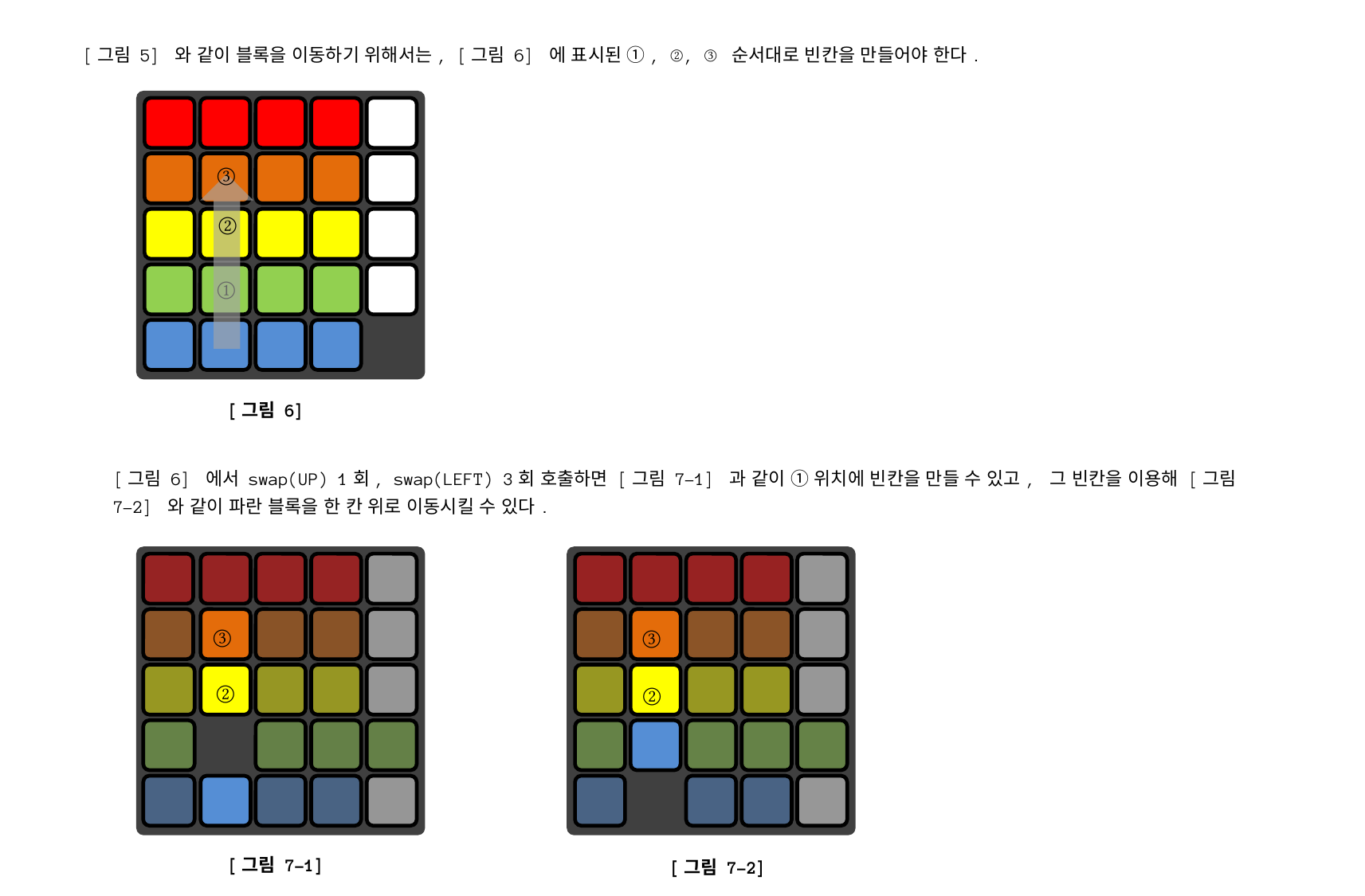

[그림 5] 와 같이 블록을 이동하기 위해서는, [그림 6] 에 표시된 ①, ②, ③ 순서대로 빈칸을 만들어야 한다.

①
③

②
[그림 6]
[그림 6] 에서 swap(UP) 1회, swap(LEFT) 3회 호출하면 [그림 7-1] 과 같이 ① 위치에 빈칸을 만들 수 있고, 그 빈칸을 이용해 [그림 7-2] 와 같이 파란 블록을 한 칸 위로 이동시킬 수 있다.

③

②

③

②

[그림 7-1]
[그림 7-2]